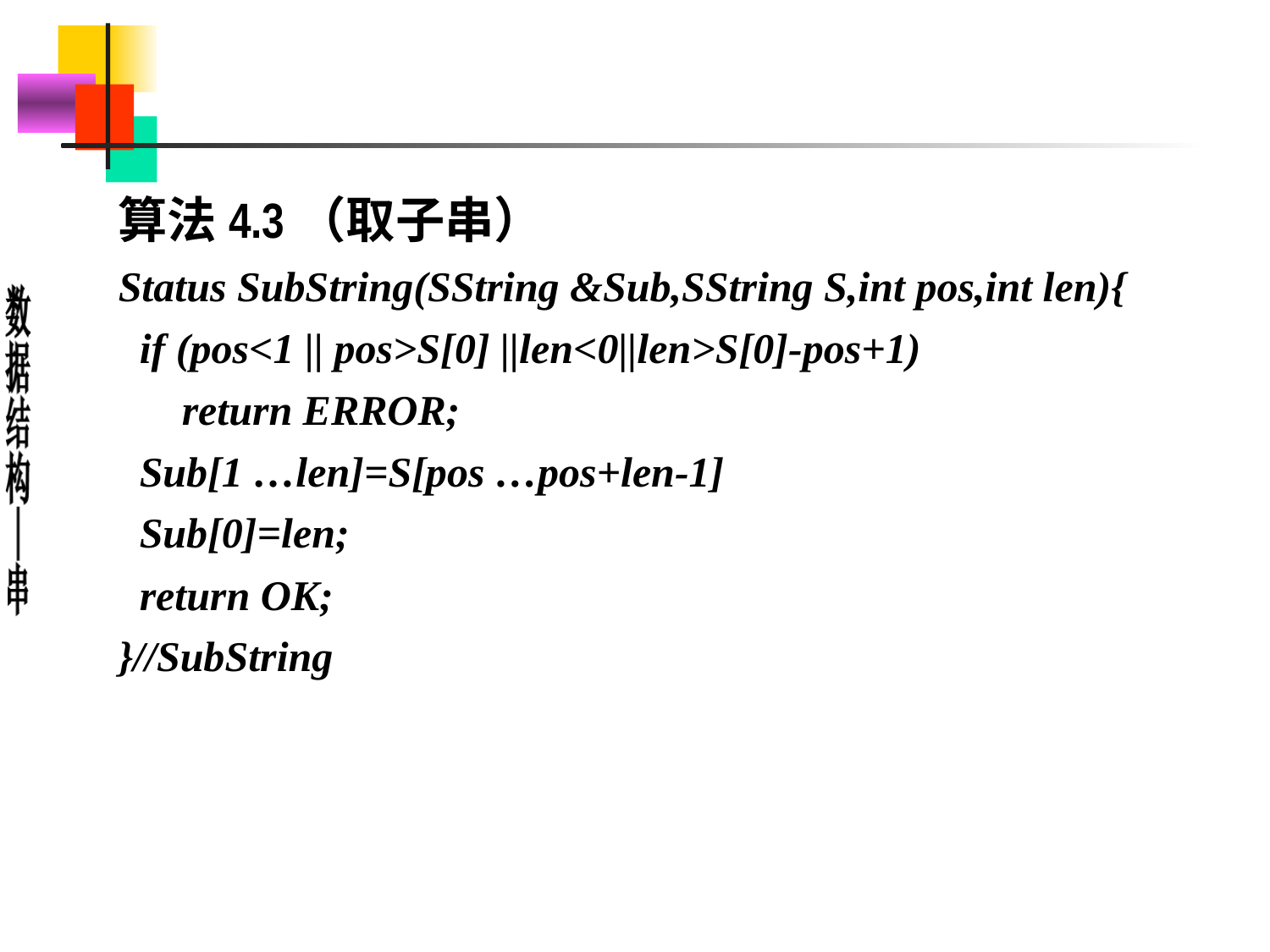

#
算法4.3（取子串）
Status SubString(SString &Sub,SString S,int pos,int len){
  if (pos<1 || pos>S[0] ||len<0||len>S[0]-pos+1)
      return ERROR;
  Sub[1 …len]=S[pos …pos+len-1]
  Sub[0]=len;
  return OK;
}//SubString